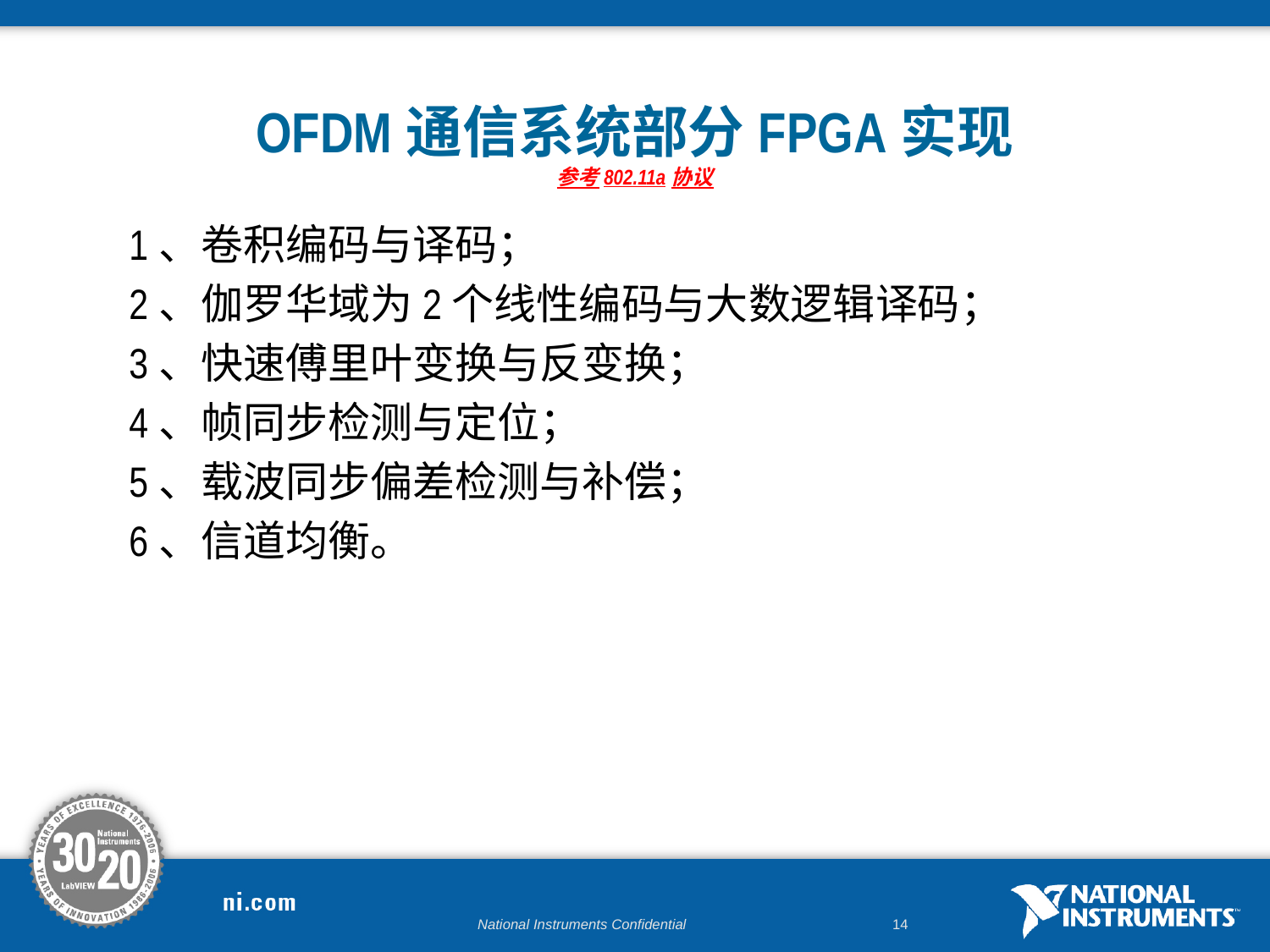

# OFDM通信系统部分FPGA实现 参考802.11a协议
1、卷积编码与译码；
2、伽罗华域为2个线性编码与大数逻辑译码；
3、快速傅里叶变换与反变换；
4、帧同步检测与定位；
5、载波同步偏差检测与补偿；
6、信道均衡。